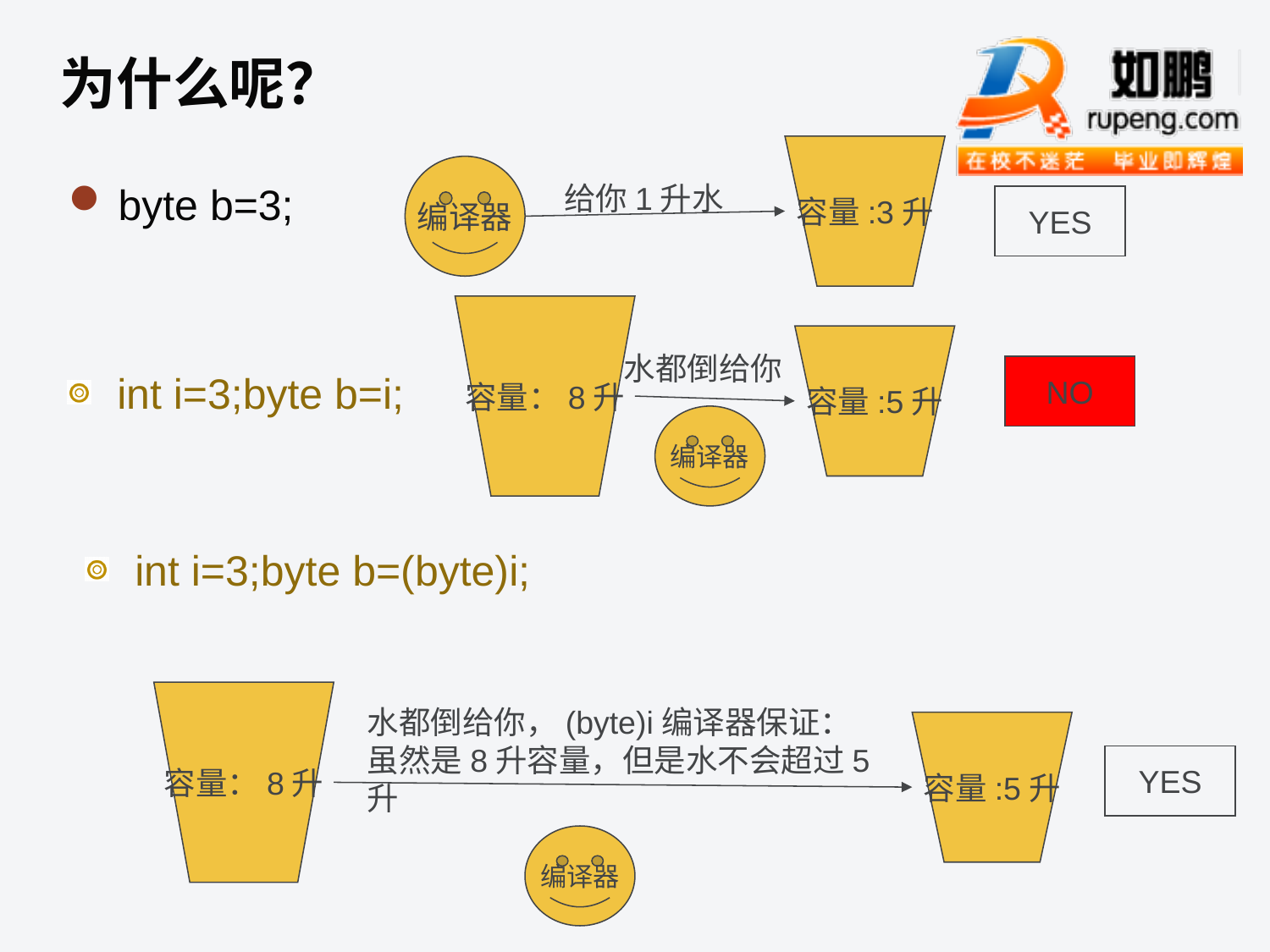

为什么呢？
容量:3升
编译器
byte b=3;
给你1升水
YES
容量：8升
容量:5升
水都倒给你
int i=3;byte b=i;
NO
编译器
int i=3;byte b=(byte)i;
容量：8升
水都倒给你，(byte)i编译器保证：虽然是8升容量，但是水不会超过5升
容量:5升
YES
编译器